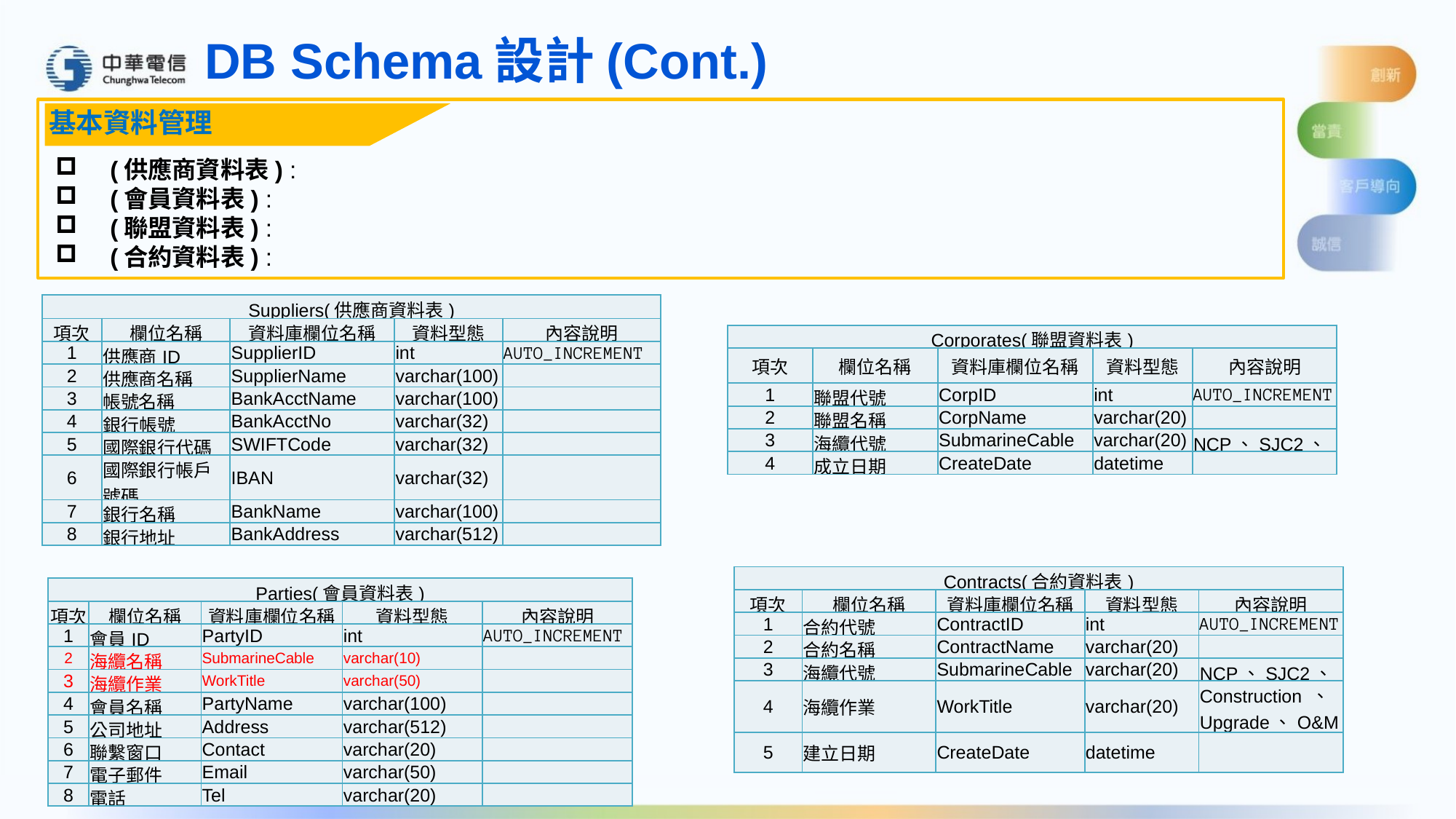

DB Schema設計(Cont.)

基本資料管理
說明
(供應商資料表) :
(會員資料表) :
(聯盟資料表) :
(合約資料表) :
| Suppliers(供應商資料表) |  |  |  |  |
| --- | --- | --- | --- | --- |
| 項次 | 欄位名稱 | 資料庫欄位名稱 | 資料型態 | 內容說明 |
| 1 | 供應商ID | SupplierID | int | AUTO\_INCREMENT |
| 2 | 供應商名稱 | SupplierName | varchar(100) |  |
| 3 | 帳號名稱 | BankAcctName | varchar(100) |  |
| 4 | 銀行帳號 | BankAcctNo | varchar(32) |  |
| 5 | 國際銀行代碼 | SWIFTCode | varchar(32) |  |
| 6 | 國際銀行帳戶號碼 | IBAN | varchar(32) |  |
| 7 | 銀行名稱 | BankName | varchar(100) |  |
| 8 | 銀行地址 | BankAddress | varchar(512) |  |
| Corporates(聯盟資料表) |  |  |  |  |
| --- | --- | --- | --- | --- |
| 項次 | 欄位名稱 | 資料庫欄位名稱 | 資料型態 | 內容說明 |
| 1 | 聯盟代號 | CorpID | int | AUTO\_INCREMENT |
| 2 | 聯盟名稱 | CorpName | varchar(20) |  |
| 3 | 海纜代號 | SubmarineCable | varchar(20) | NCP、SJC2、 |
| 4 | 成立日期 | CreateDate | datetime |  |
| Contracts(合約資料表) |  |  |  |  |
| --- | --- | --- | --- | --- |
| 項次 | 欄位名稱 | 資料庫欄位名稱 | 資料型態 | 內容說明 |
| 1 | 合約代號 | ContractID | int | AUTO\_INCREMENT |
| 2 | 合約名稱 | ContractName | varchar(20) |  |
| 3 | 海纜代號 | SubmarineCable | varchar(20) | NCP、SJC2、 |
| 4 | 海纜作業 | WorkTitle | varchar(20) | Construction 、Upgrade、O&M |
| 5 | 建立日期 | CreateDate | datetime |  |
| Parties(會員資料表) |  |  |  |  |
| --- | --- | --- | --- | --- |
| 項次 | 欄位名稱 | 資料庫欄位名稱 | 資料型態 | 內容說明 |
| 1 | 會員ID | PartyID | int | AUTO\_INCREMENT |
| 2 | 海纜名稱 | SubmarineCable | varchar(10) |  |
| 3 | 海纜作業 | WorkTitle | varchar(50) |  |
| 4 | 會員名稱 | PartyName | varchar(100) |  |
| 5 | 公司地址 | Address | varchar(512) |  |
| 6 | 聯繫窗口 | Contact | varchar(20) |  |
| 7 | 電子郵件 | Email | varchar(50) |  |
| 8 | 電話 | Tel | varchar(20) |  |